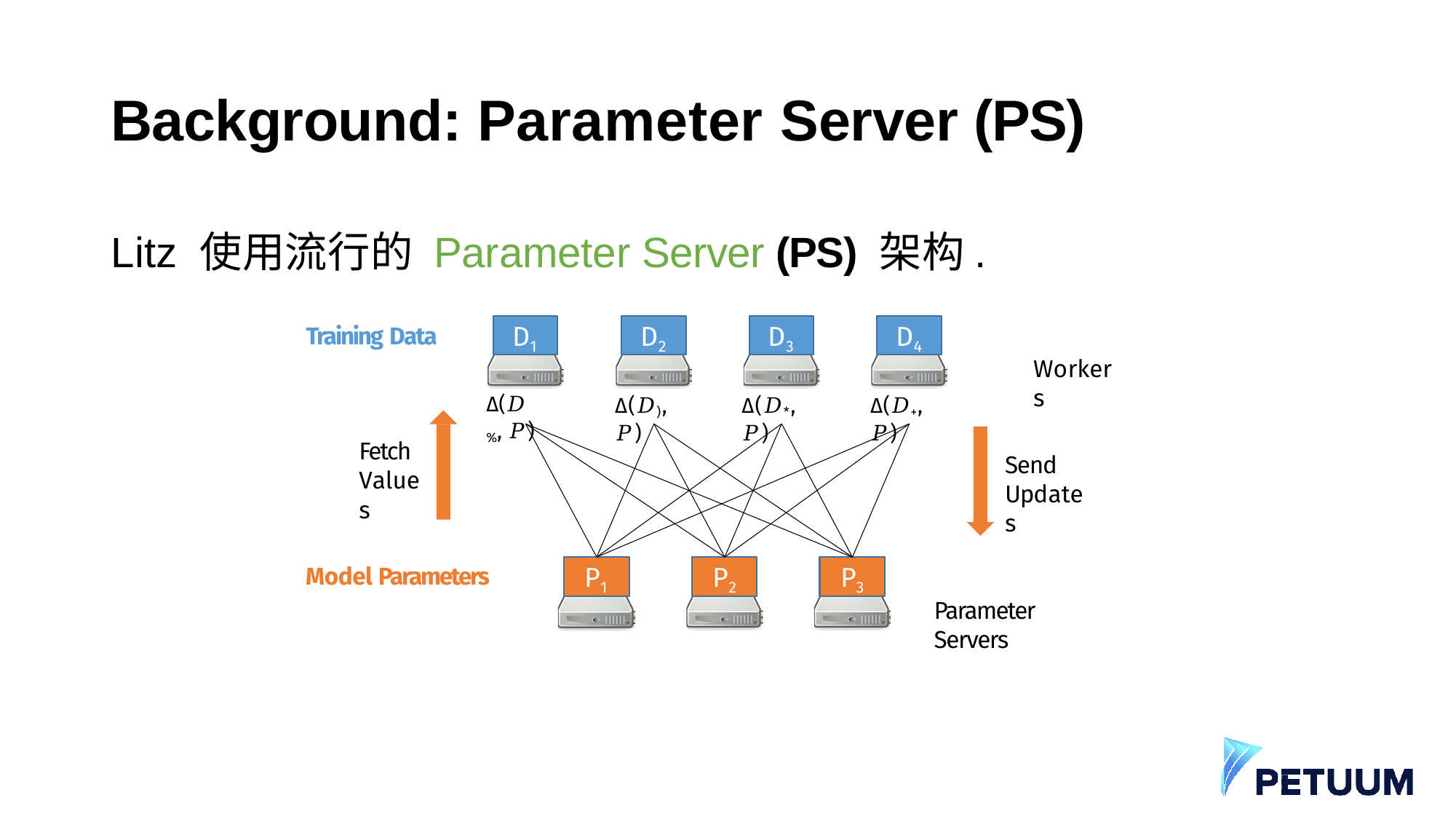

# Background: Parameter Server (PS)
Litz 使用流行的 Parameter Server (PS) 架构.

D1
D2
D3
D4
Training Data
Workers
∆(𝐷%, 𝑃)
∆(𝐷), 𝑃)
∆(𝐷*, 𝑃)
∆(𝐷+, 𝑃)

Fetch  Values
Send  Updates
P1
P2
P3

Model Parameters
Parameter Servers